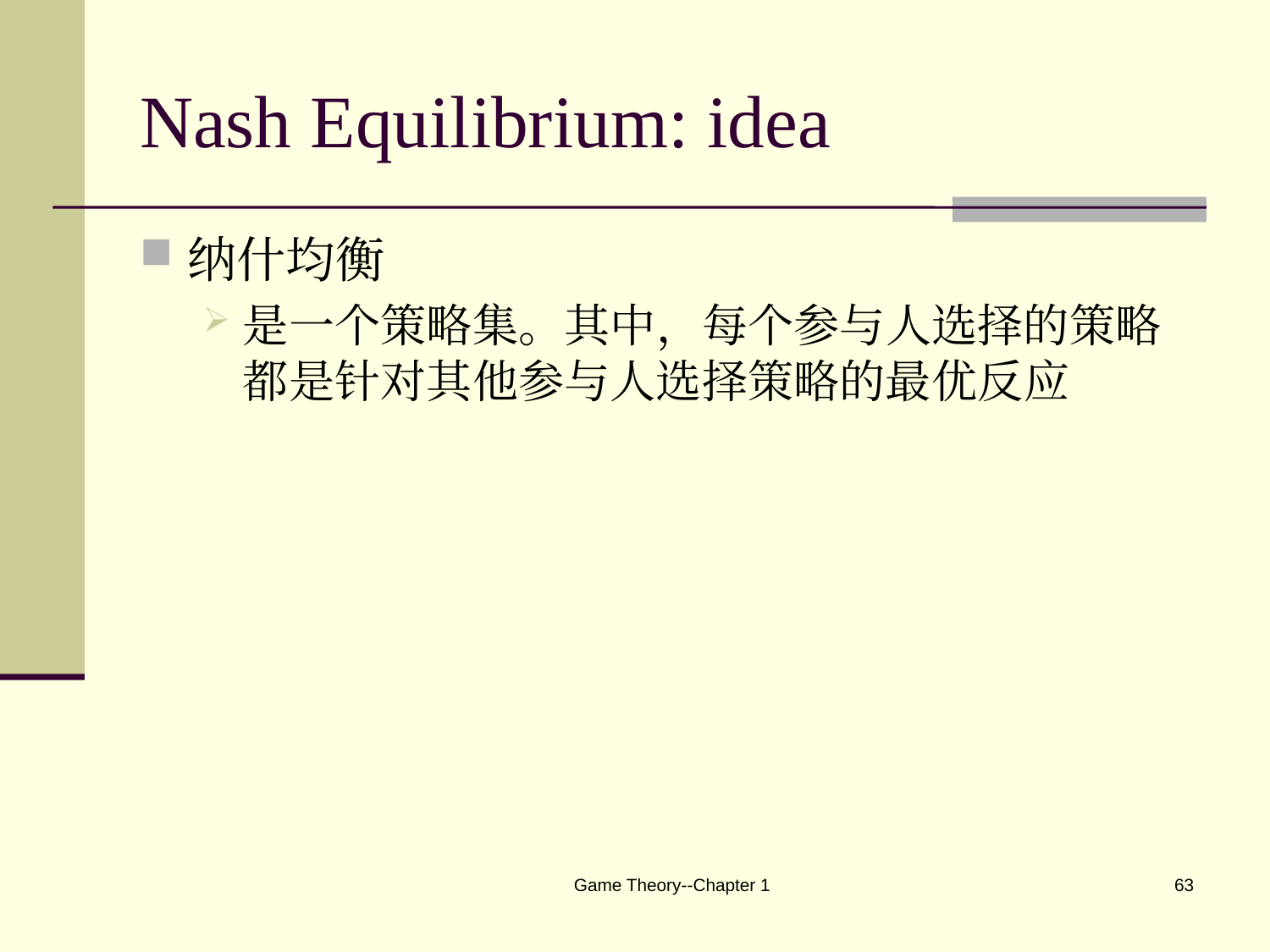

# Nash Equilibrium: idea
纳什均衡
是一个策略集。其中，每个参与人选择的策略都是针对其他参与人选择策略的最优反应
Game Theory--Chapter 1
63